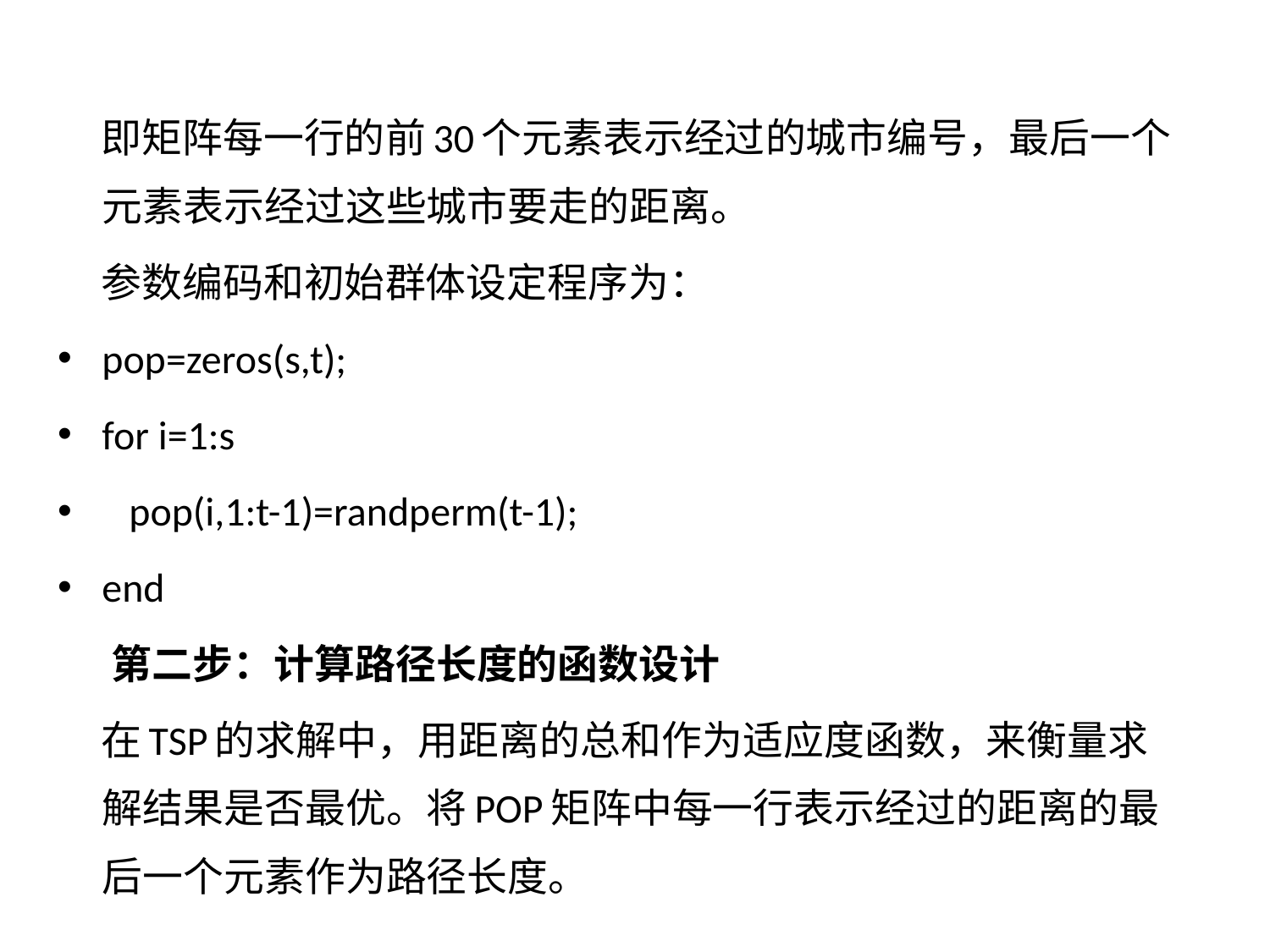

即矩阵每一行的前30个元素表示经过的城市编号，最后一个元素表示经过这些城市要走的距离。
    参数编码和初始群体设定程序为：
pop=zeros(s,t);
for i=1:s
   pop(i,1:t-1)=randperm(t-1);
end
     第二步：计算路径长度的函数设计
    在TSP的求解中，用距离的总和作为适应度函数，来衡量求解结果是否最优。将POP矩阵中每一行表示经过的距离的最后一个元素作为路径长度。